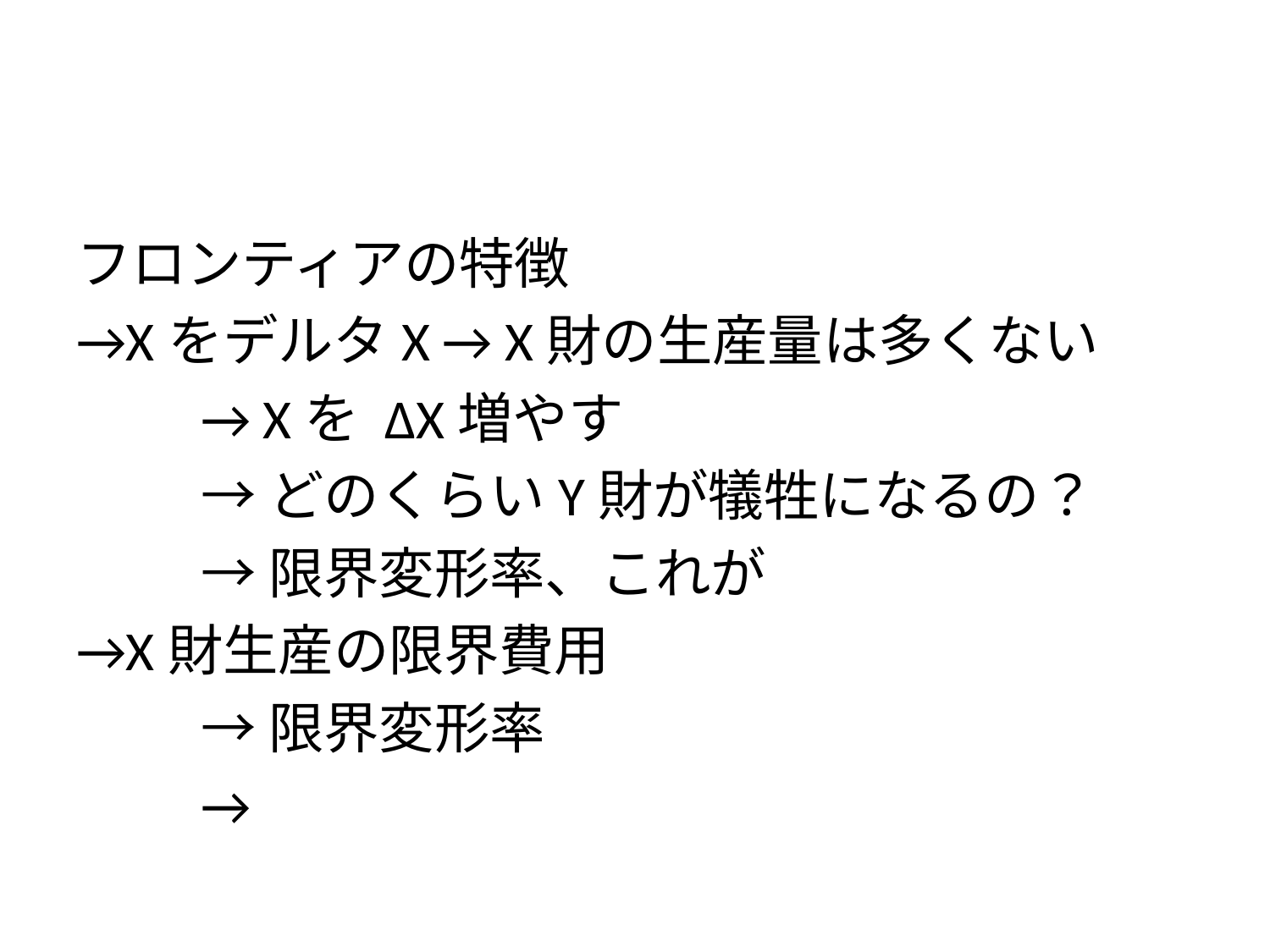

#
フロンティアの特徴
→XをデルタX → X財の生産量は多くない
	→ Xを ΔX増やす
		→どのくらいY財が犠牲になるの？
			→限界変形率、これが
→X財生産の限界費用
	→限界変形率
		→